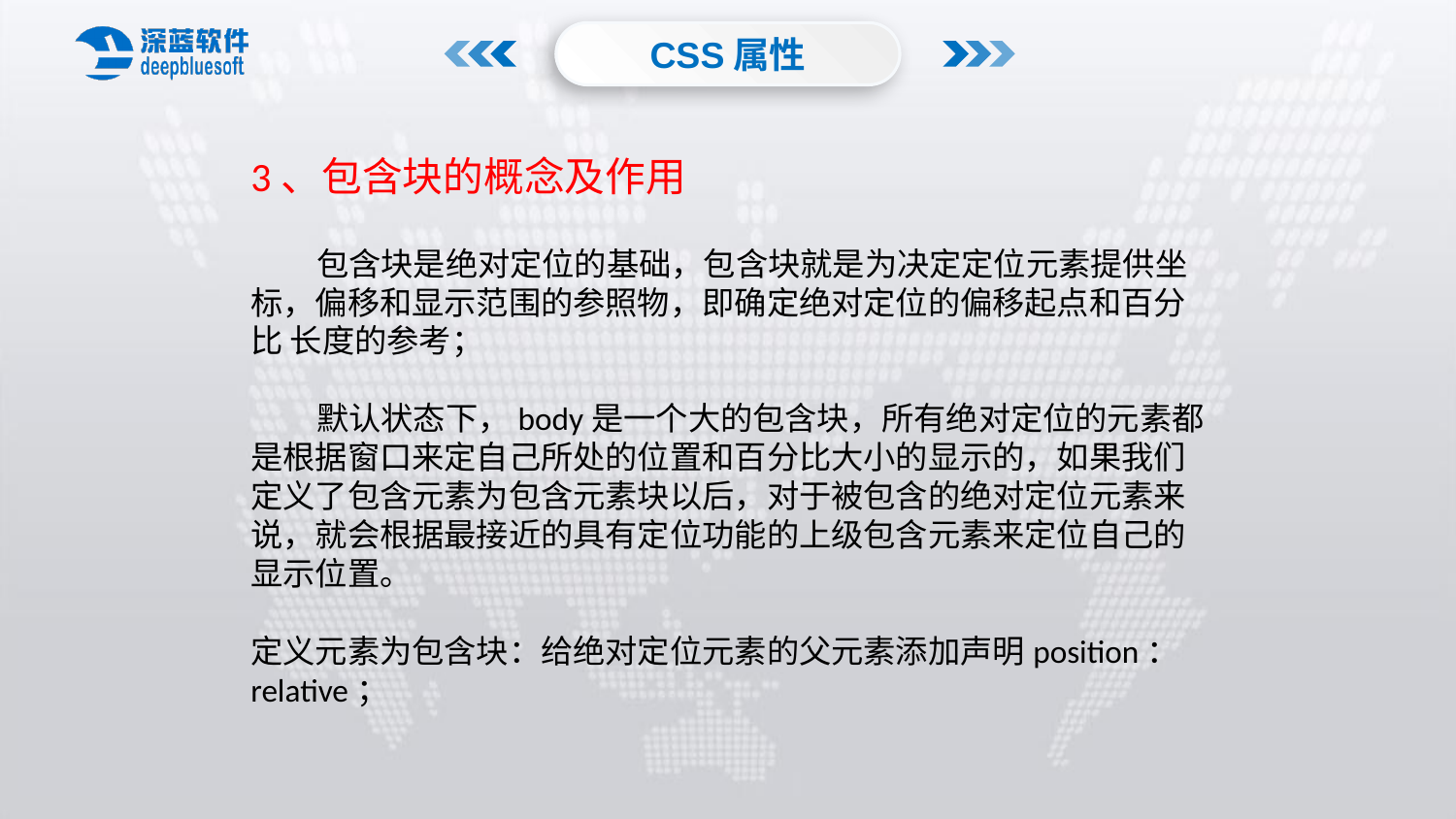

CSS属性

3、包含块的概念及作用

        包含块是绝对定位的基础，包含块就是为决定定位元素提供坐标，偏移和显示范围的参照物，即确定绝对定位的偏移起点和百分比 长度的参考；

        默认状态下，body是一个大的包含块，所有绝对定位的元素都是根据窗口来定自己所处的位置和百分比大小的显示的，如果我们定义了包含元素为包含元素块以后，对于被包含的绝对定位元素来说，就会根据最接近的具有定位功能的上级包含元素来定位自己的显示位置。

定义元素为包含块：给绝对定位元素的父元素添加声明position：relative；